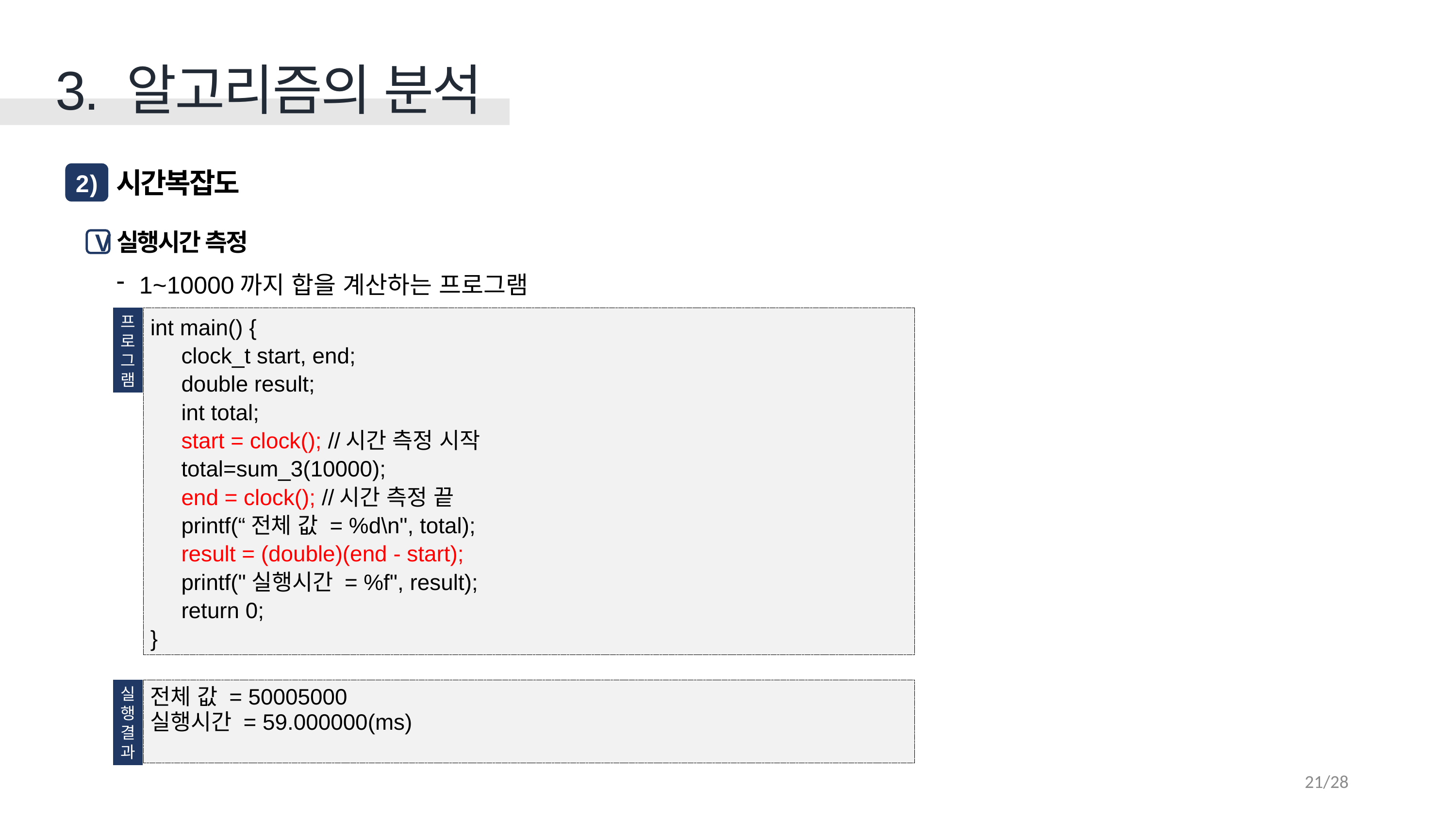

3. 알고리즘의 분석

시간복잡도
2 )
실행시간 측정
V
1~10000까지 합을 계산하는 프로그램
프
로
그
램
int main() {
     clock_t start, end;
     double result;
     int total;
     start = clock(); //시간 측정 시작
     total=sum_3(10000);
     end = clock(); //시간 측정 끝
     printf(“전체 값 = %d\n", total);
     result = (double)(end - start);
     printf("실행시간 = %f", result);
     return 0;
}
실
행
결
과
전체 값 = 50005000
실행시간 = 59.000000(ms)

21/28